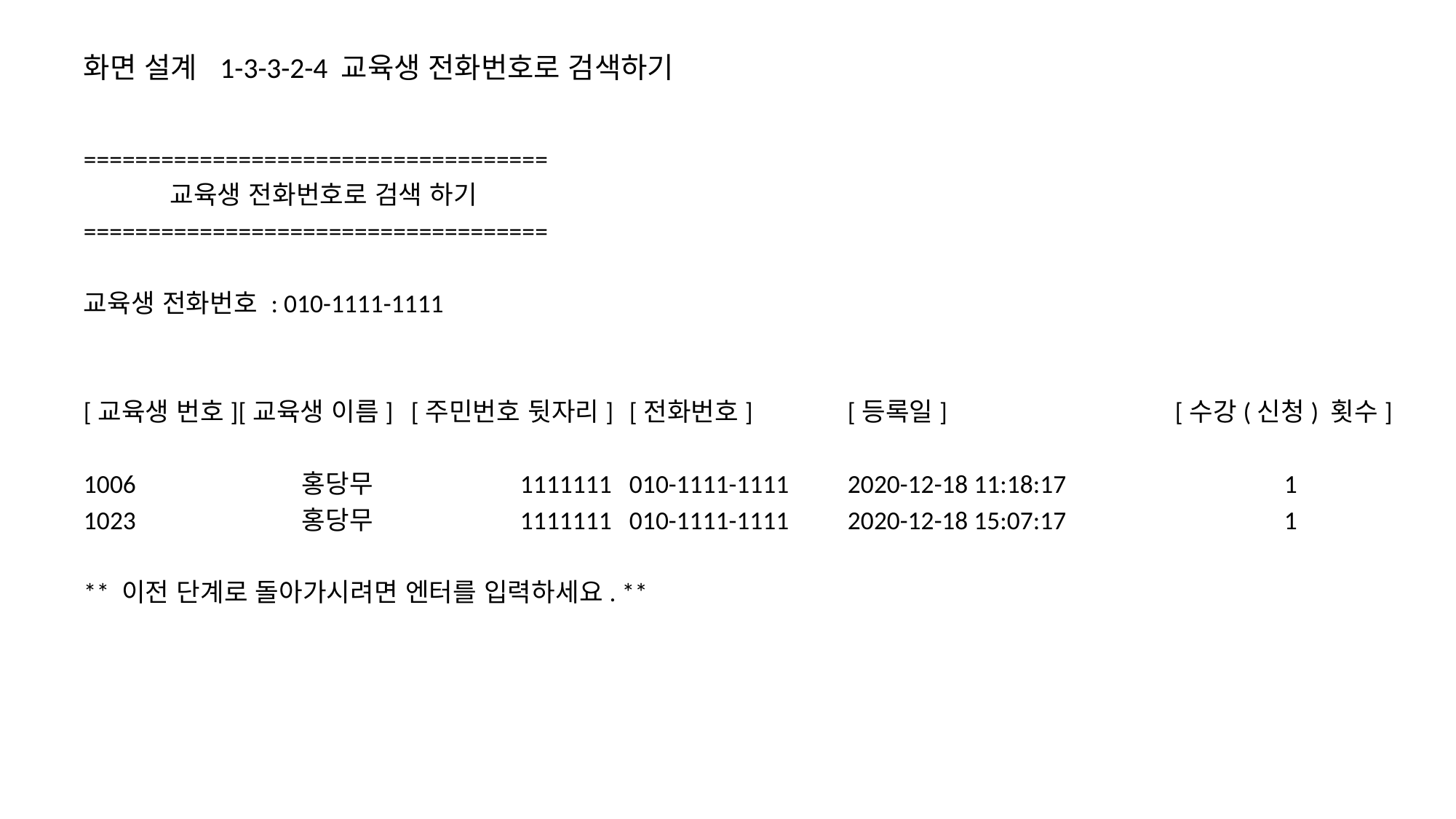

# 화면 설계  1-3-3-2-4 교육생 전화번호로 검색하기

====================================
           교육생 전화번호로 검색 하기
====================================

교육생 전화번호 : 010-1111-1111

[교육생 번호][교육생 이름]	[주민번호 뒷자리]	[전화번호]	[등록일]			[수강(신청) 횟수]

1006		홍당무		1111111	010-1111-1111	2020-12-18 11:18:17		1
1023		홍당무		1111111	010-1111-1111	2020-12-18 15:07:17		1

** 이전 단계로 돌아가시려면 엔터를 입력하세요. **